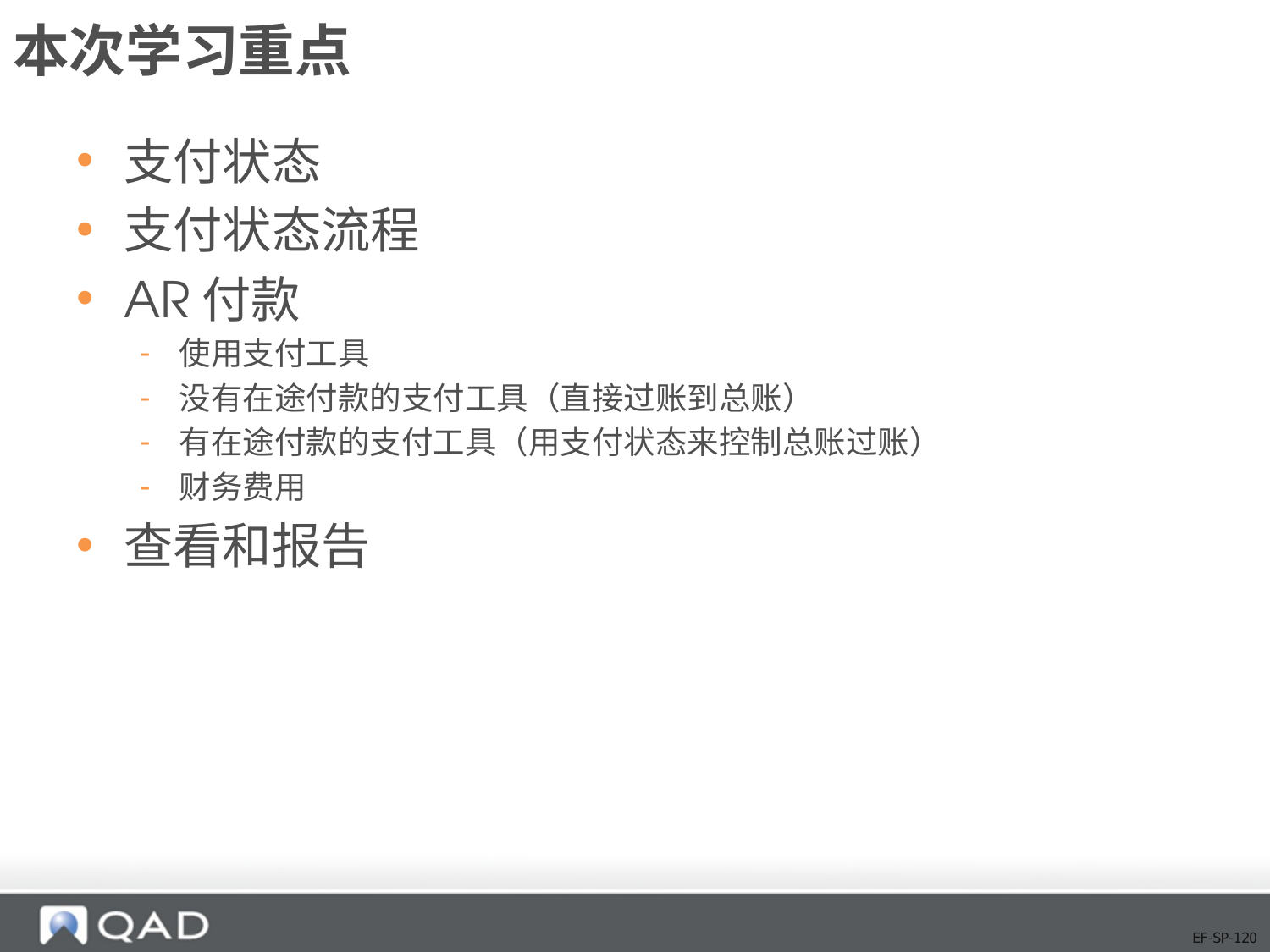

# 本次学习重点
支付状态
支付状态流程
AR付款
使用支付工具
没有在途付款的支付工具（直接过账到总账）
有在途付款的支付工具（用支付状态来控制总账过账）
财务费用
查看和报告

EF-SP-120